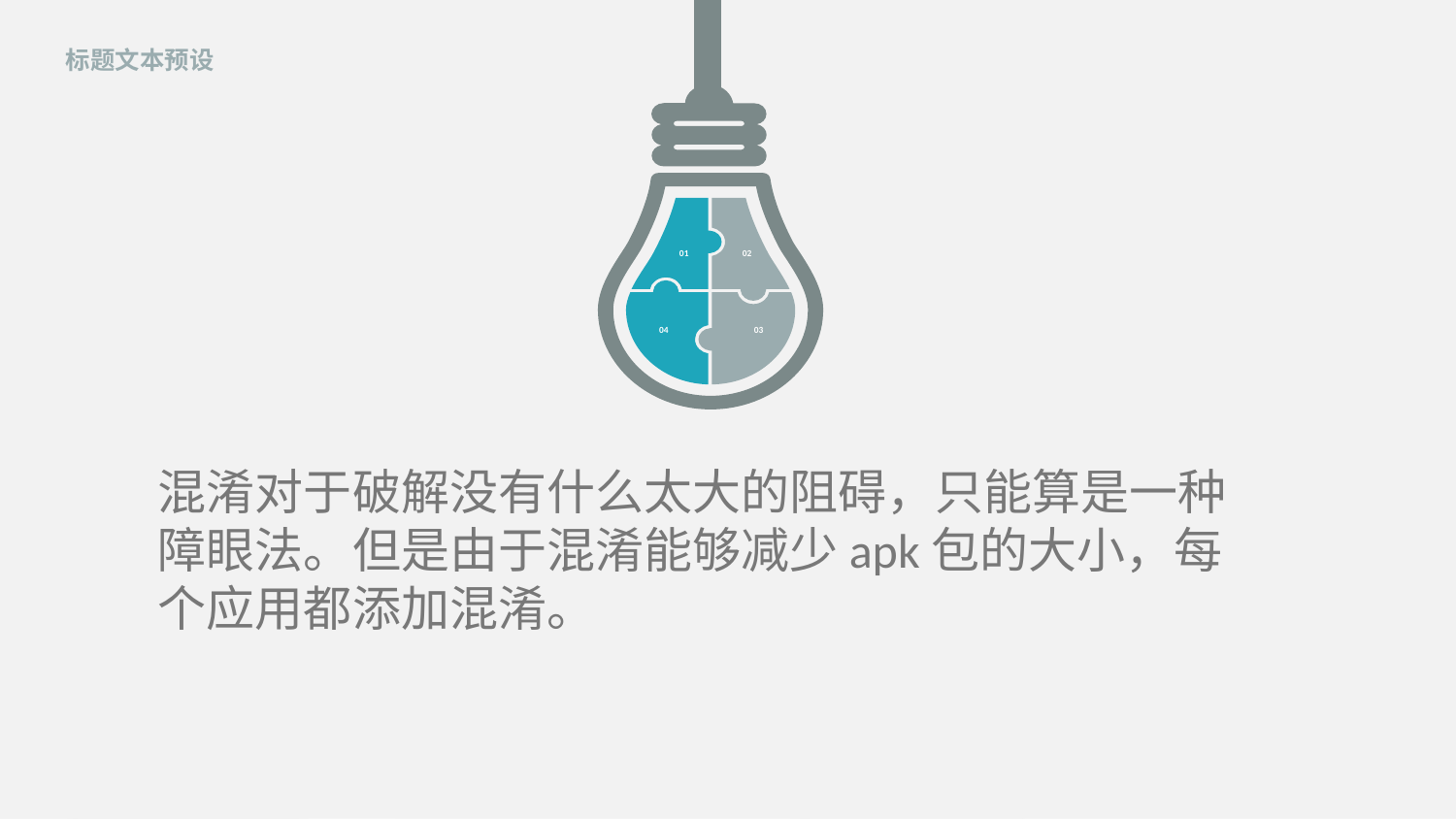

01
02

04
03
标题文本预设
混淆对于破解没有什么太大的阻碍，只能算是一种障眼法。但是由于混淆能够减少apk包的大小，每个应用都添加混淆。